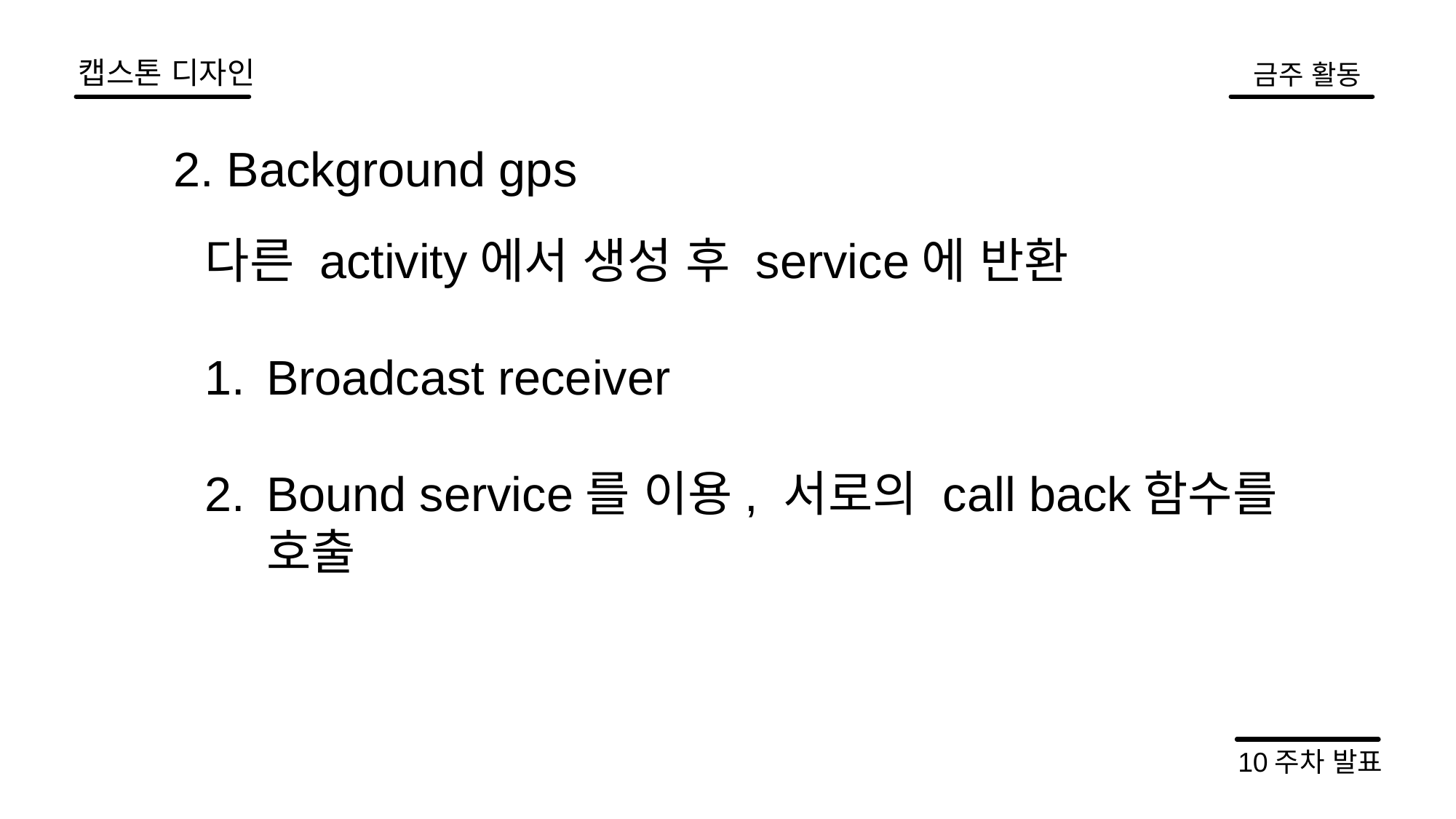

캡스톤 디자인
금주 활동
2. Background gps
다른 activity에서 생성 후 service에 반환

Broadcast receiver

Bound service를 이용, 서로의 call back함수를 호출

10주차 발표